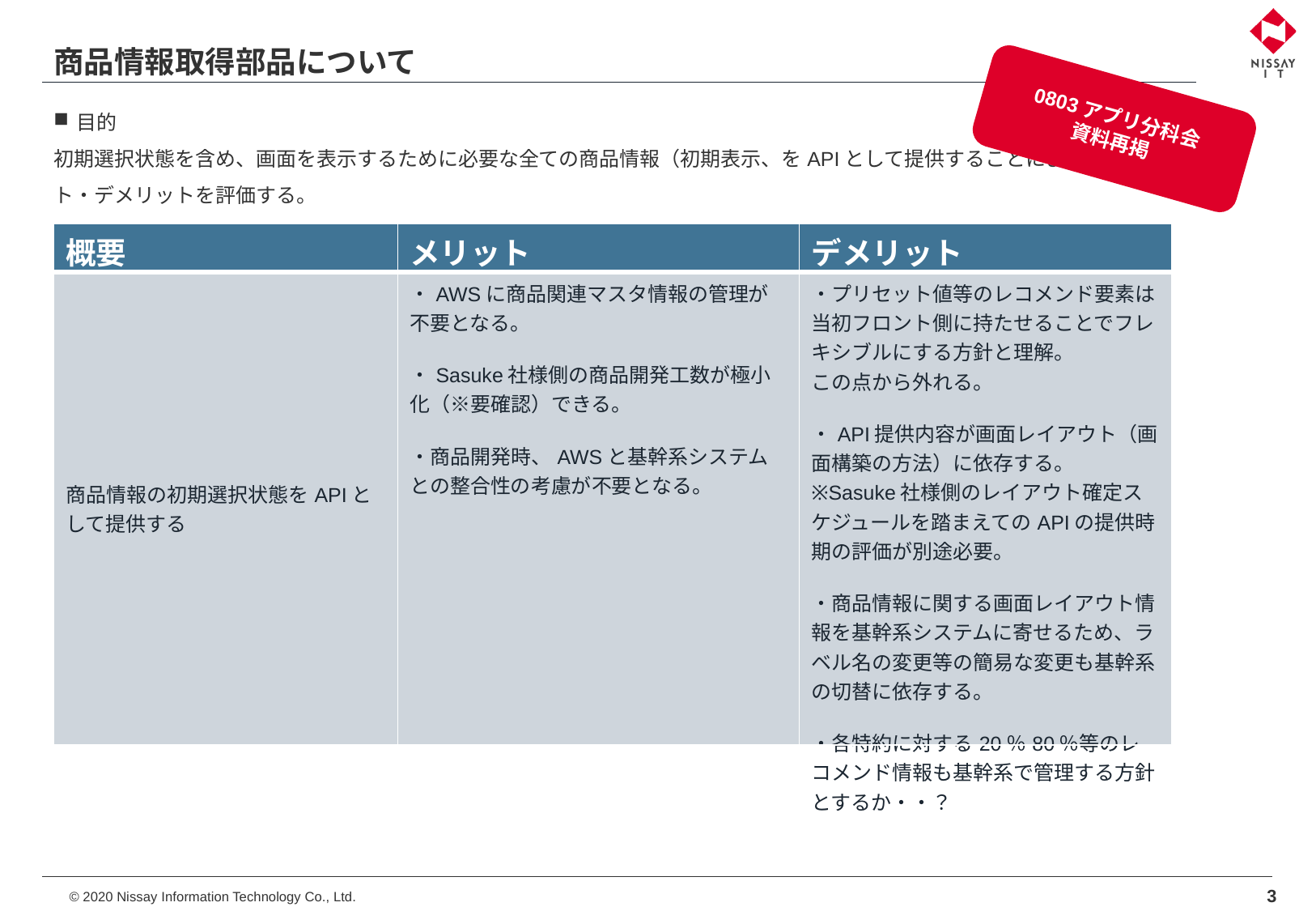

# 商品情報取得部品について
0803アプリ分科会
資料再掲
目的
初期選択状態を含め、画面を表示するために必要な全ての商品情報（初期表示、をAPIとして提供することによるメリット・デメリットを評価する。
| 概要 | メリット | デメリット |
| --- | --- | --- |
| 商品情報の初期選択状態をAPIとして提供する | ・AWSに商品関連マスタ情報の管理が不要となる。 ・Sasuke社様側の商品開発工数が極小化（※要確認）できる。 ・商品開発時、AWSと基幹系システムとの整合性の考慮が不要となる。 | ・プリセット値等のレコメンド要素は当初フロント側に持たせることでフレキシブルにする方針と理解。 この点から外れる。 ・API提供内容が画面レイアウト（画面構築の方法）に依存する。 ※Sasuke社様側のレイアウト確定スケジュールを踏まえてのAPIの提供時期の評価が別途必要。 ・商品情報に関する画面レイアウト情報を基幹系システムに寄せるため、ラベル名の変更等の簡易な変更も基幹系の切替に依存する。 ・各特約に対する20％80％等のレコメンド情報も基幹系で管理する方針とするか・・？ |
3